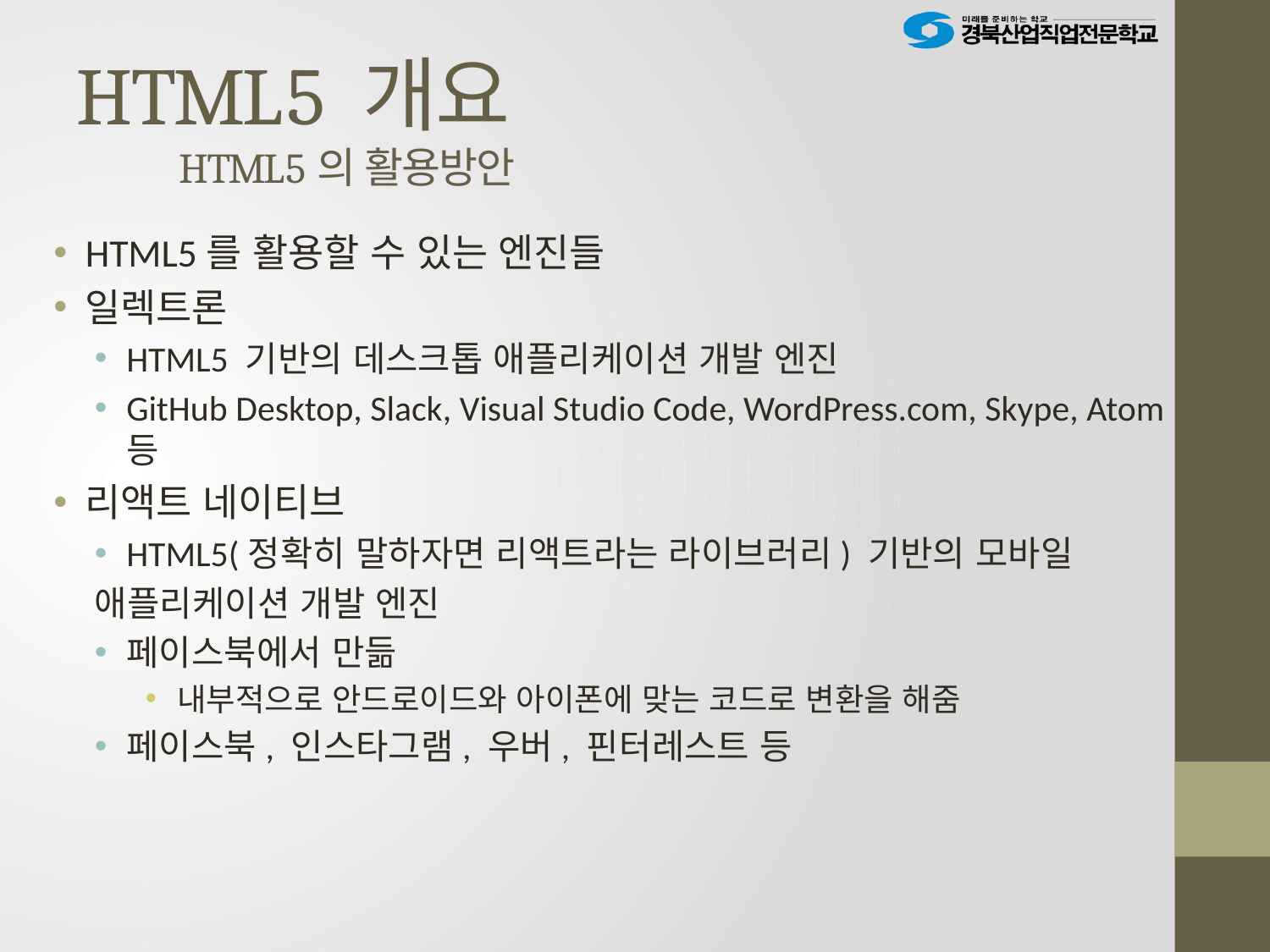

# HTML5 개요 HTML5의 활용방안
HTML5를 활용할 수 있는 엔진들
일렉트론
HTML5 기반의 데스크톱 애플리케이션 개발 엔진
GitHub Desktop, Slack, Visual Studio Code, WordPress.com, Skype, Atom등
리액트 네이티브
HTML5(정확히 말하자면 리액트라는 라이브러리) 기반의 모바일
애플리케이션 개발 엔진
페이스북에서 만듦
내부적으로 안드로이드와 아이폰에 맞는 코드로 변환을 해줌
페이스북, 인스타그램, 우버, 핀터레스트 등